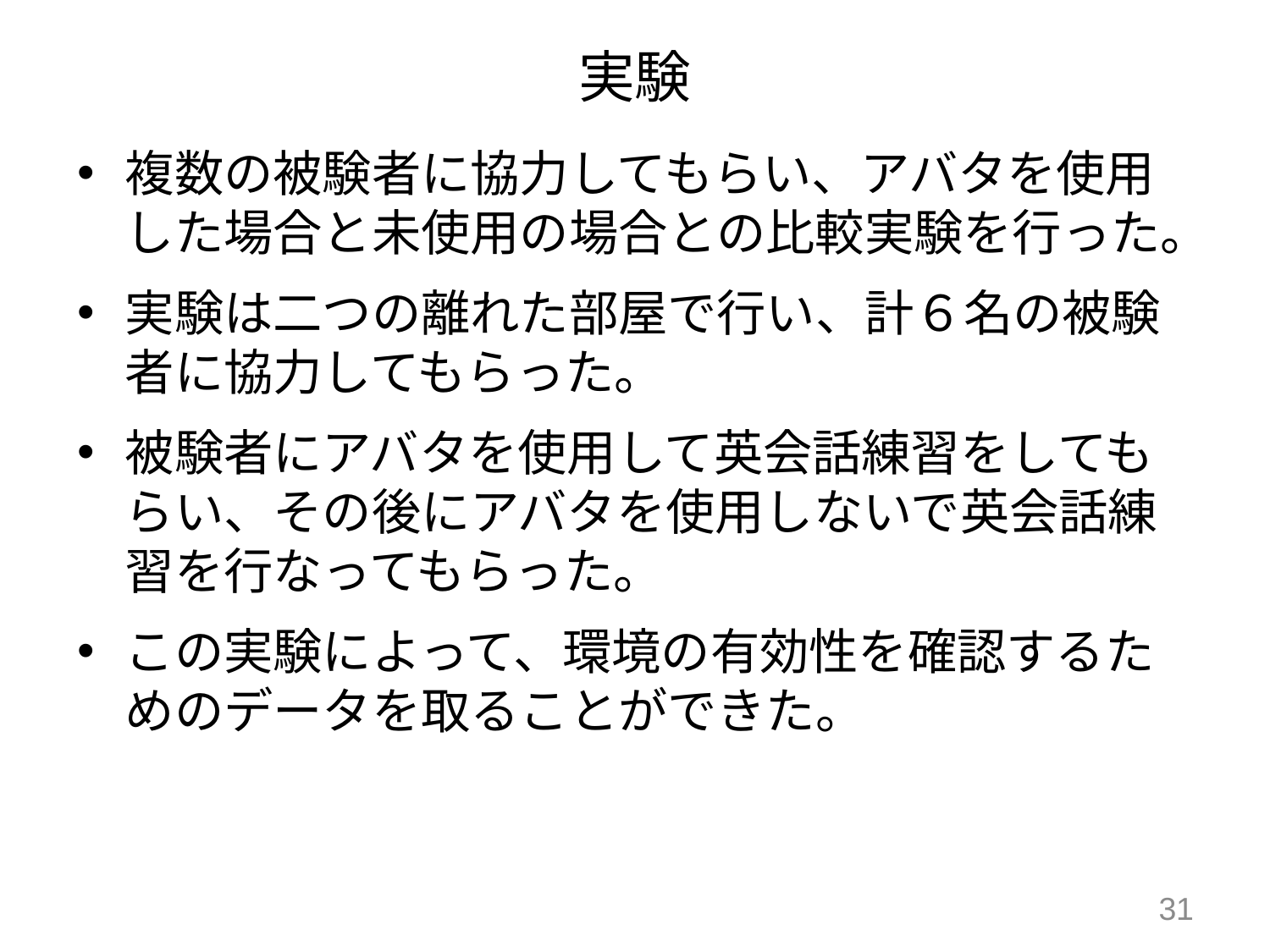

# 実験
複数の被験者に協力してもらい、アバタを使用した場合と未使用の場合との比較実験を行った。
実験は二つの離れた部屋で行い、計６名の被験者に協力してもらった。
被験者にアバタを使用して英会話練習をしてもらい、その後にアバタを使用しないで英会話練習を行なってもらった。
この実験によって、環境の有効性を確認するためのデータを取ることができた。

31